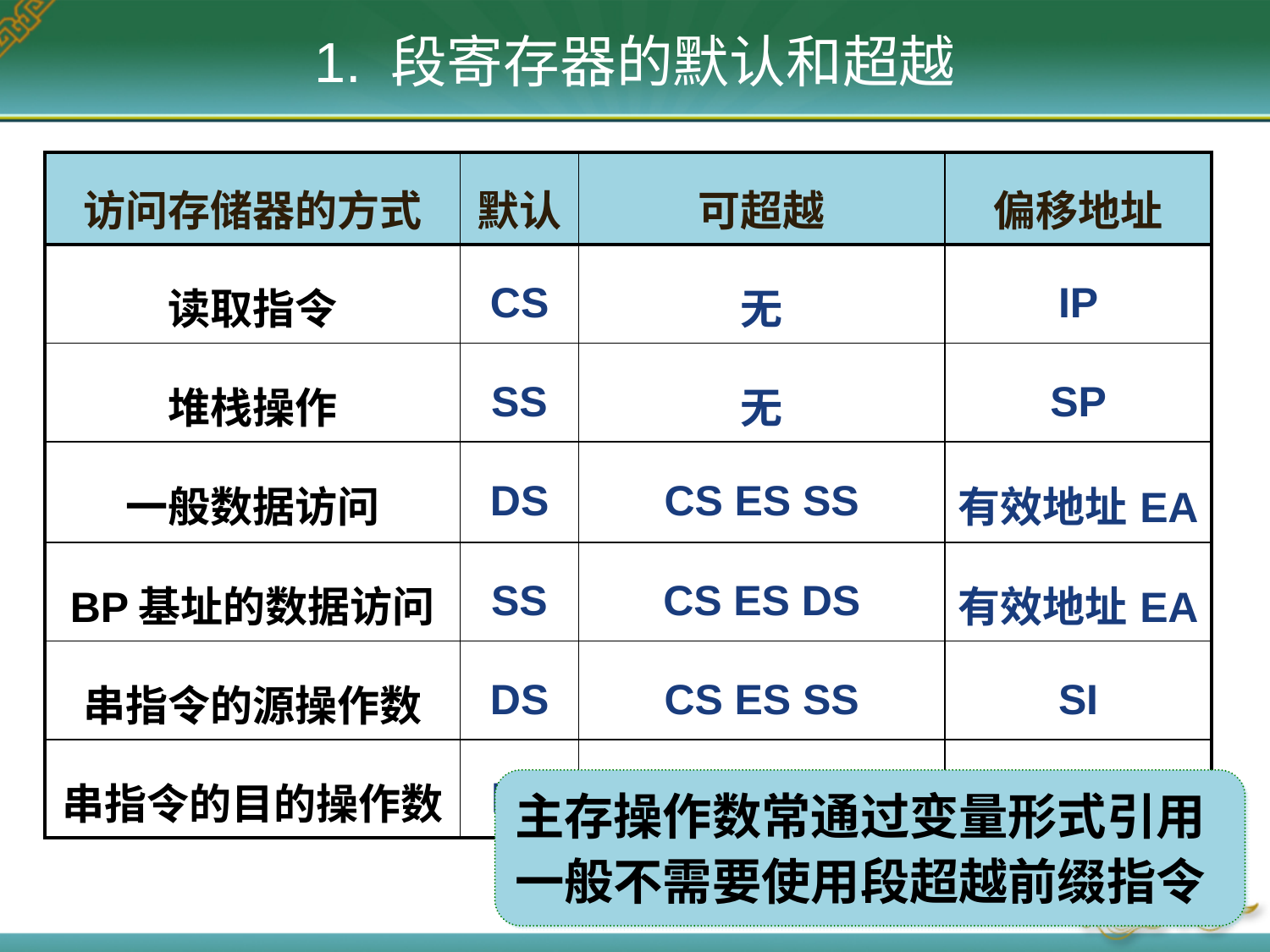

# 1. 段寄存器的默认和超越
| 访问存储器的方式 | 默认 | 可超越 | 偏移地址 |
| --- | --- | --- | --- |
| 读取指令 | CS | 无 | IP |
| 堆栈操作 | SS | 无 | SP |
| 一般数据访问 | DS | CS ES SS | 有效地址EA |
| BP基址的数据访问 | SS | CS ES DS | 有效地址EA |
| 串指令的源操作数 | DS | CS ES SS | SI |
| 串指令的目的操作数 | ES | 无 | DI |
主存操作数常通过变量形式引用
一般不需要使用段超越前缀指令